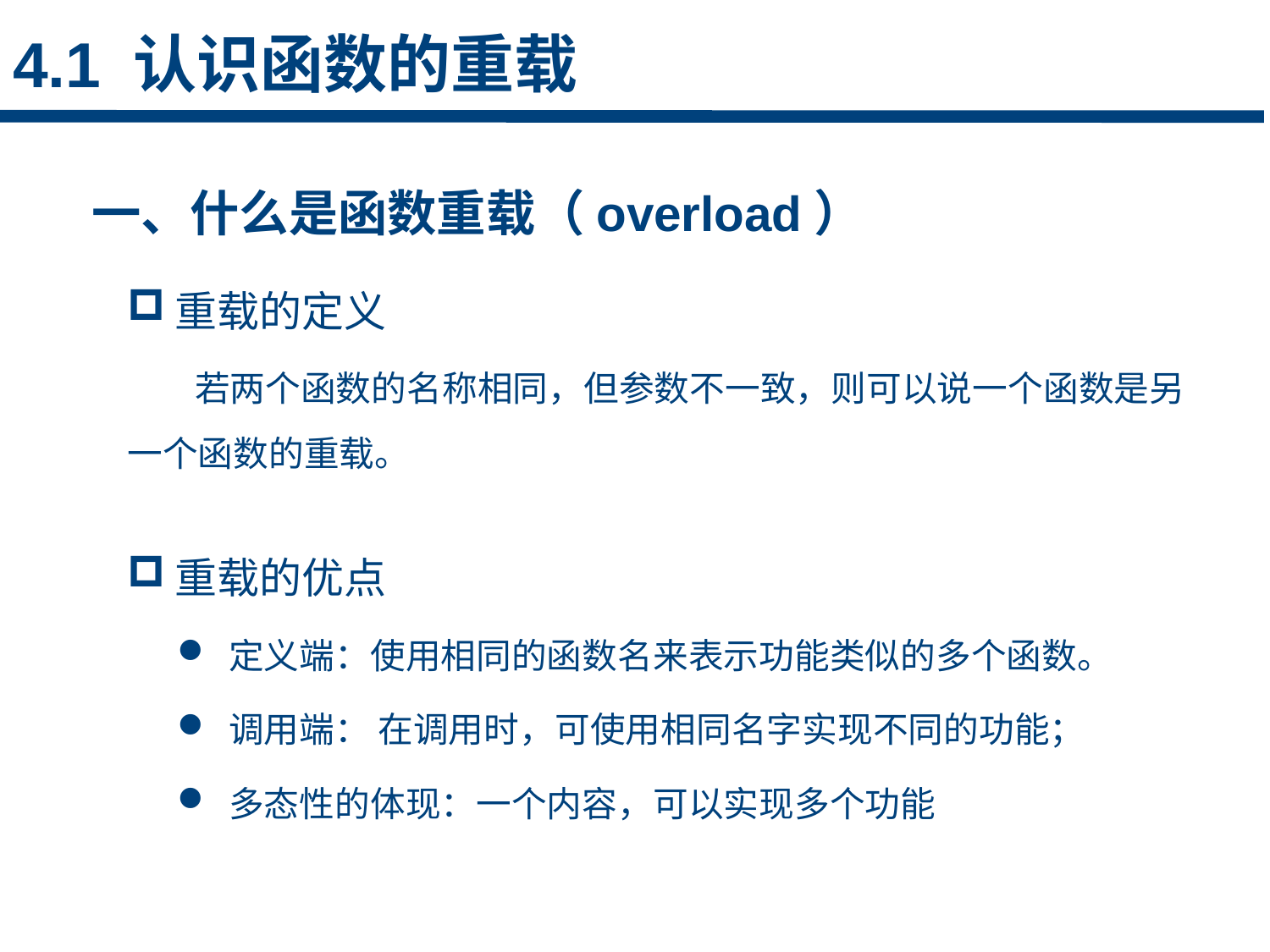

4.1 认识函数的重载
一、什么是函数重载（overload）
重载的定义
      若两个函数的名称相同，但参数不一致，则可以说一个函数是另一个函数的重载。
点击添加文本
点击添加文本
重载的优点
 定义端：使用相同的函数名来表示功能类似的多个函数。
 调用端： 在调用时，可使用相同名字实现不同的功能；
 多态性的体现：一个内容，可以实现多个功能
点击添加文本
点击添加文本